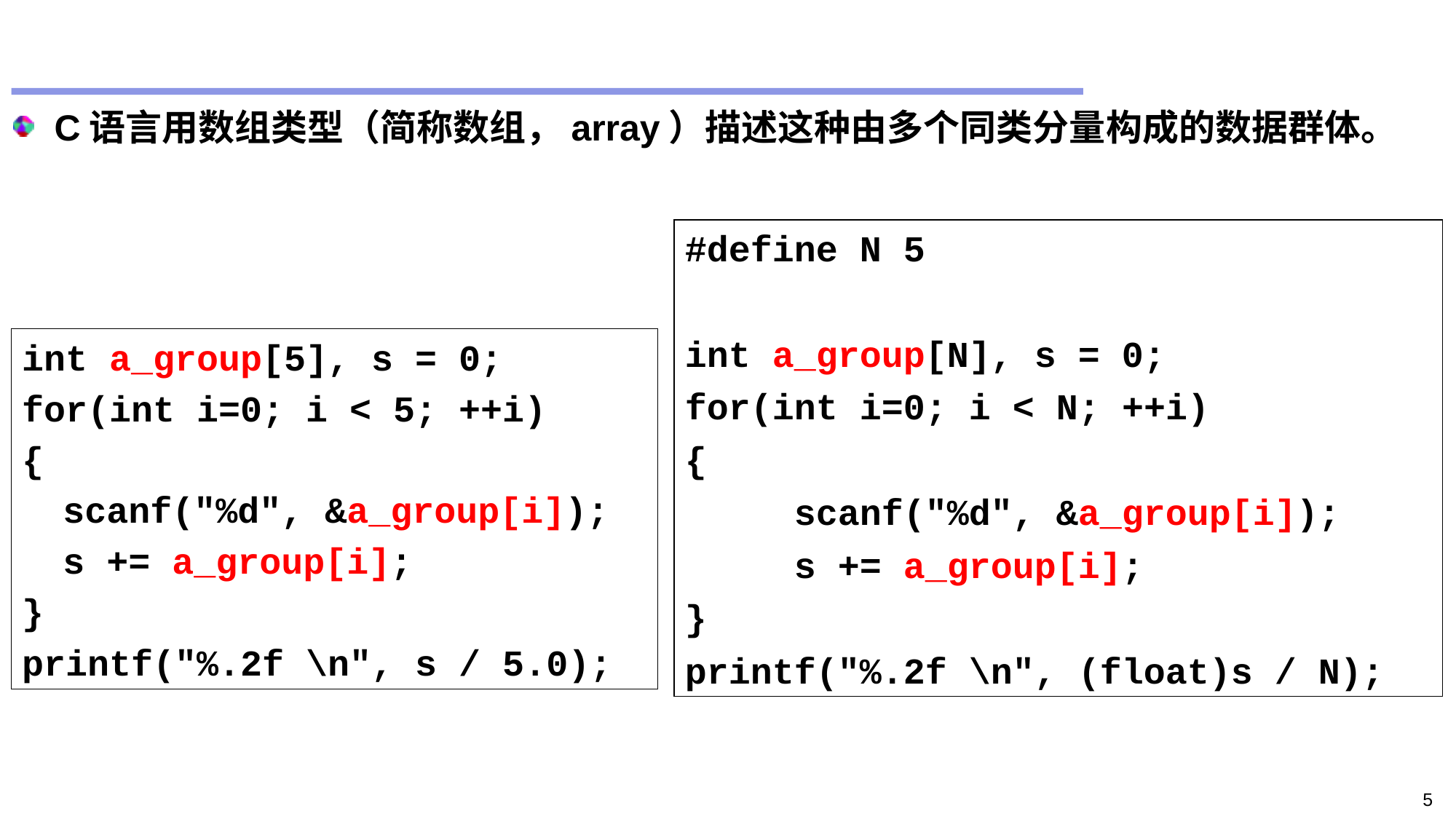

#
C语言用数组类型（简称数组，array）描述这种由多个同类分量构成的数据群体。
#define N 5

int a_group[N], s = 0;
for(int i=0; i < N; ++i)
{
	scanf("%d", &a_group[i]);
	s += a_group[i];
}
printf("%.2f \n", (float)s / N);
int a_group[5], s = 0;
for(int i=0; i < 5; ++i)
{
	scanf("%d", &a_group[i]);
	s += a_group[i];
}
printf("%.2f \n", s / 5.0);
5